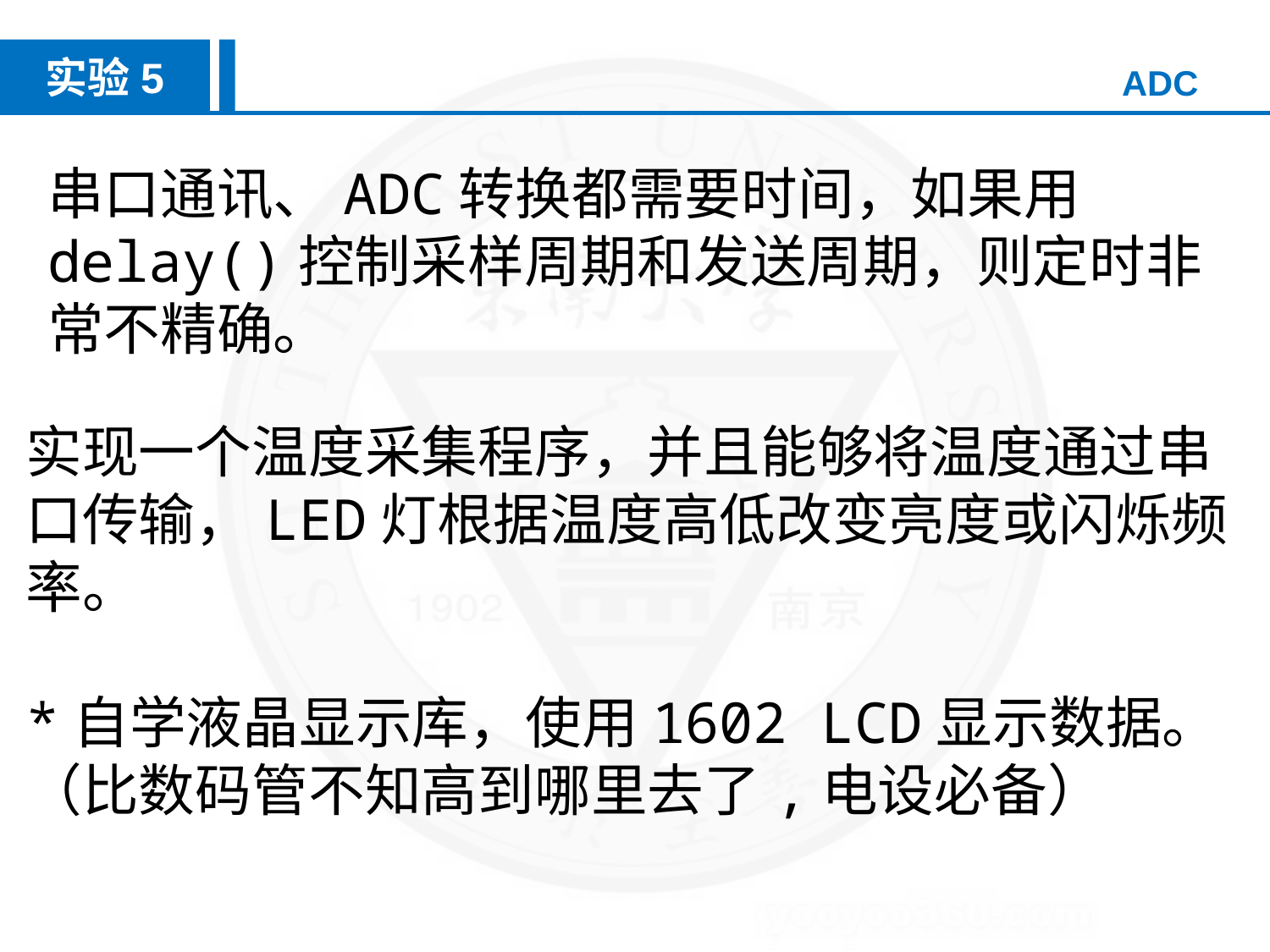

实验5

ADC
串口通讯、ADC转换都需要时间，如果用delay()控制采样周期和发送周期，则定时非常不精确。

实现一个温度采集程序，并且能够将温度通过串口传输，LED灯根据温度高低改变亮度或闪烁频率。

*自学液晶显示库，使用1602 LCD显示数据。（比数码管不知高到哪里去了,电设必备）